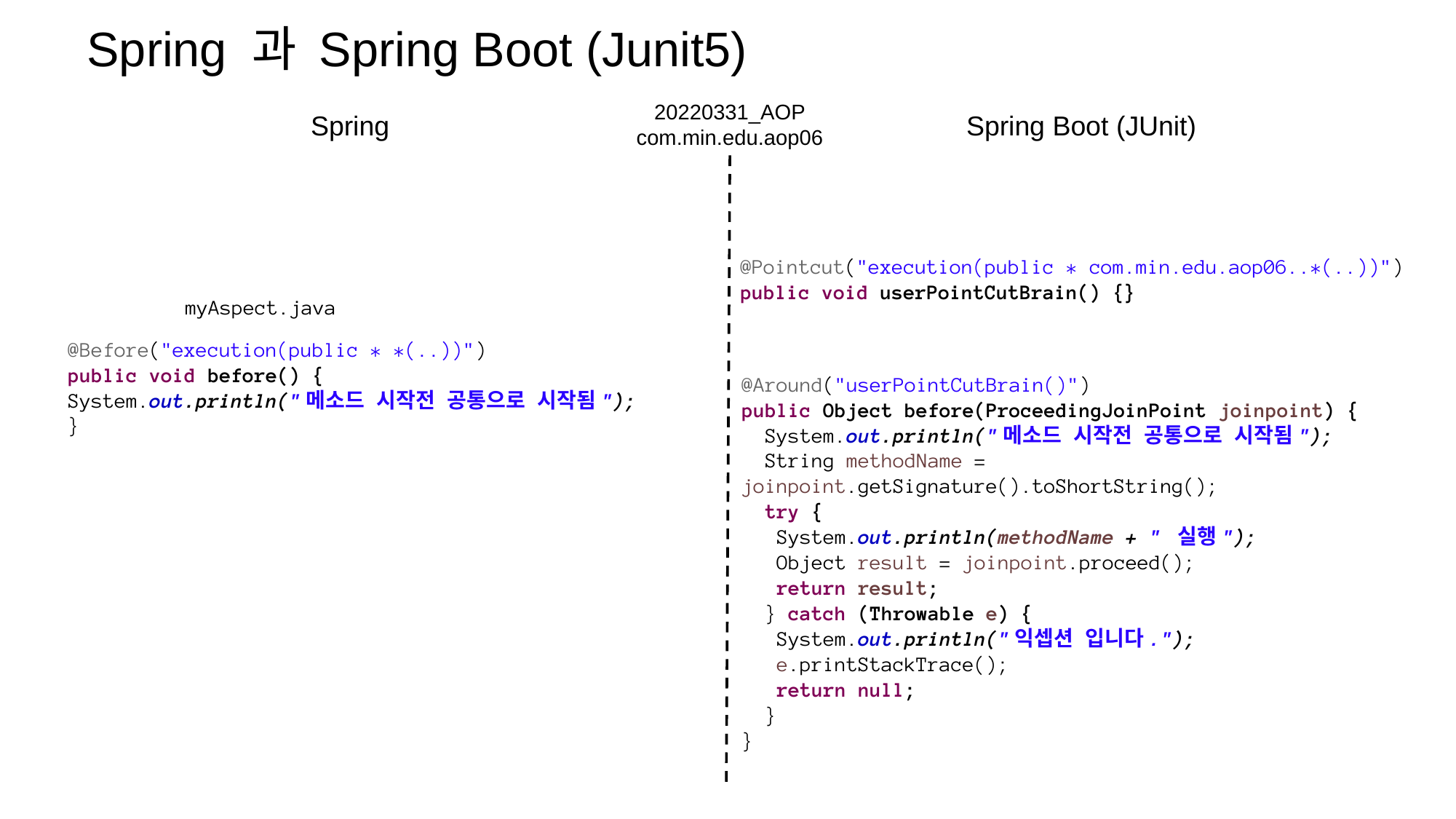

Spring 과 Spring Boot (Junit5)
20220331_AOP
com.min.edu.aop06
Spring
Spring Boot (JUnit)
@Pointcut("execution(public * com.min.edu.aop06..*(..))")
public void userPointCutBrain() {}
myAspect.java
@Before("execution(public * *(..))")
public void before() {
System.out.println("메소드 시작전 공통으로 시작됨");
}
@Around("userPointCutBrain()")
public Object before(ProceedingJoinPoint joinpoint) {
  System.out.println("메소드 시작전 공통으로 시작됨");
  String methodName =      joinpoint.getSignature().toShortString();
  try {
   System.out.println(methodName + " 실행");
   Object result = joinpoint.proceed();
   return result;
  } catch (Throwable e) {
   System.out.println("익셉션 입니다.");
   e.printStackTrace();
   return null;
  }
}